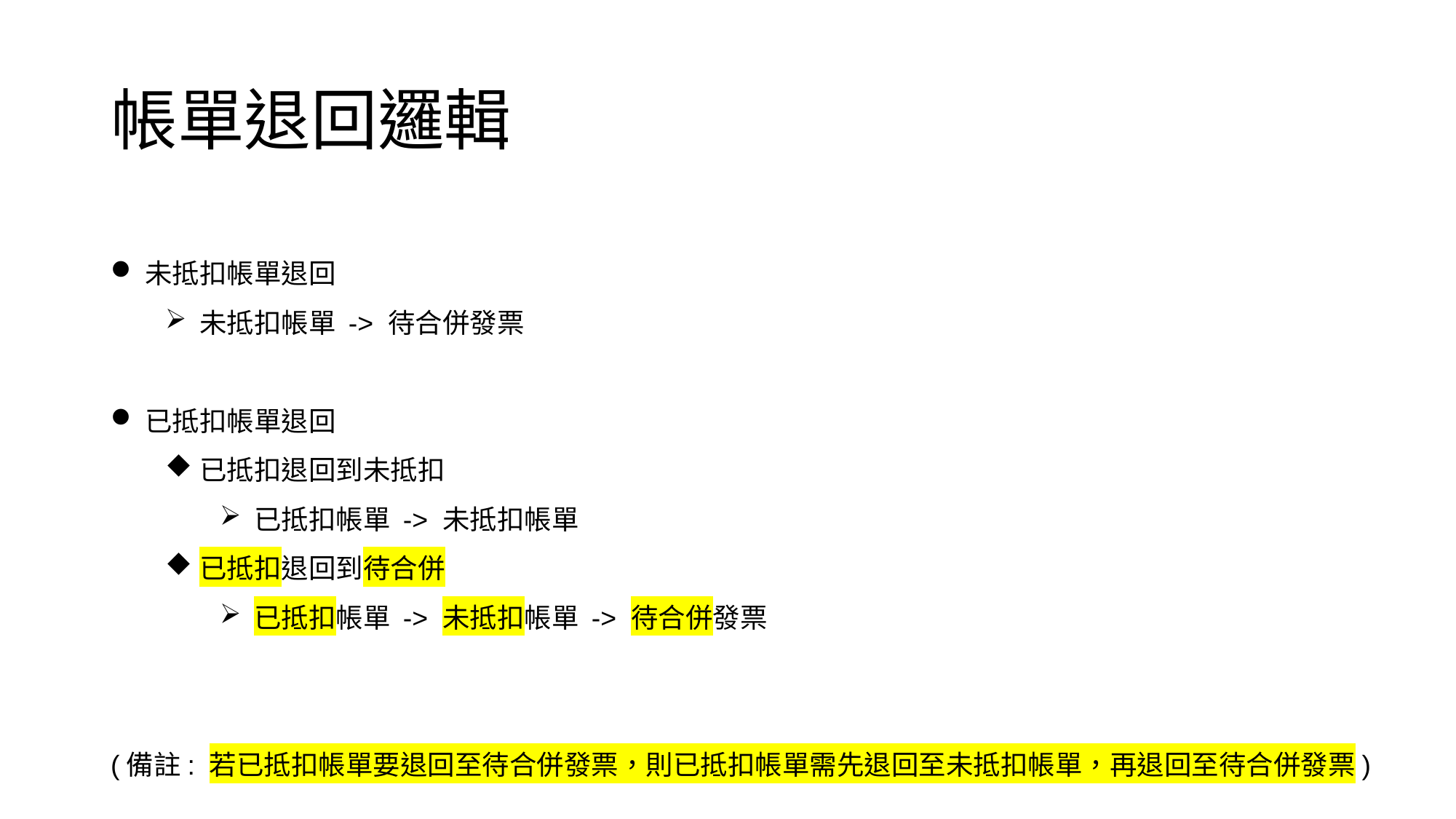

# 帳單退回邏輯
未抵扣帳單退回
未抵扣帳單 -> 待合併發票

已抵扣帳單退回
已抵扣退回到未抵扣
已抵扣帳單 -> 未抵扣帳單
已抵扣退回到待合併
已抵扣帳單 -> 未抵扣帳單 -> 待合併發票

(備註: 若已抵扣帳單要退回至待合併發票，則已抵扣帳單需先退回至未抵扣帳單，再退回至待合併發票)